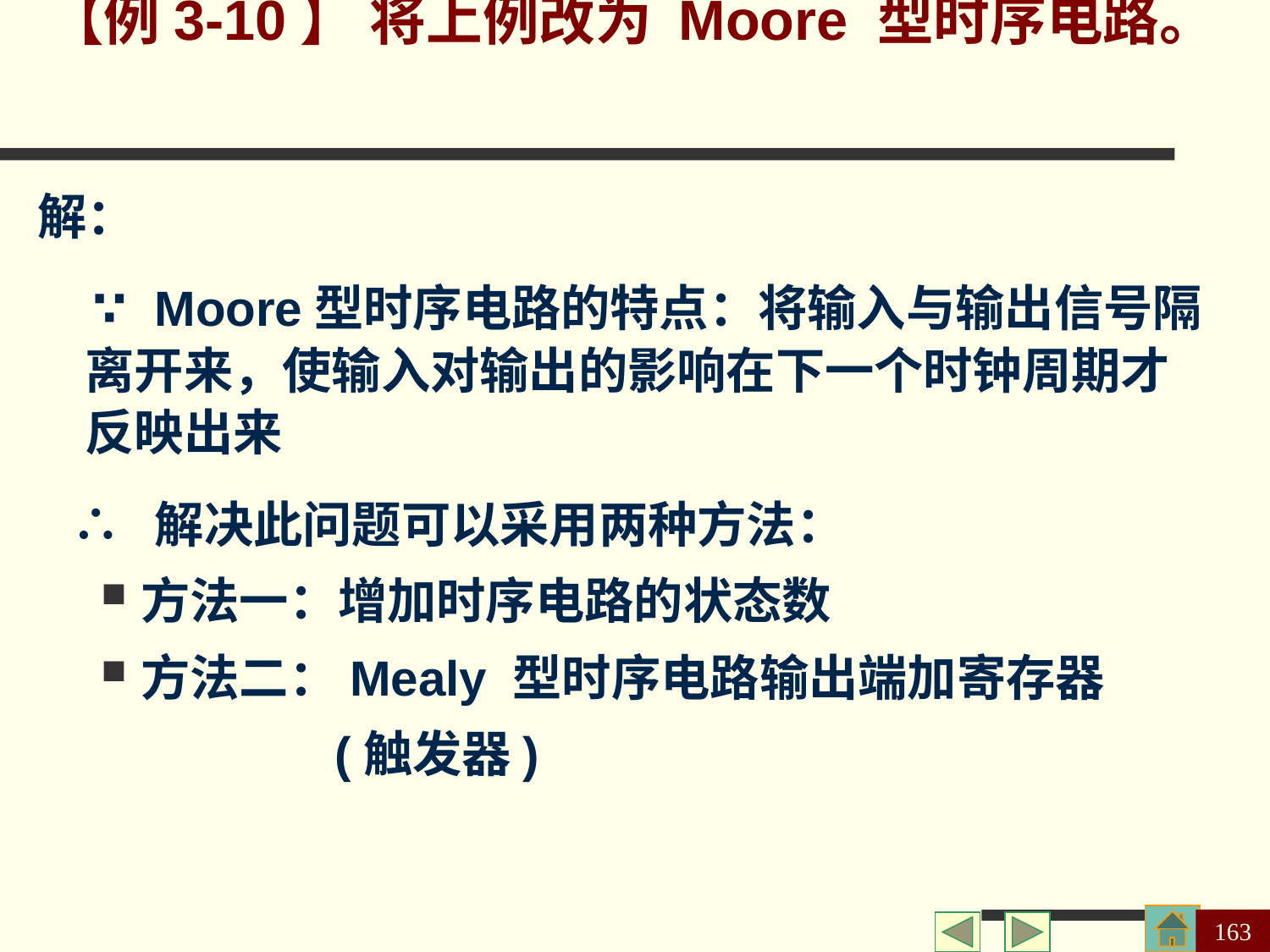

【例3-10】 将上例改为 Moore 型时序电路。
解：
    ∵  Moore型时序电路的特点：将输入与输出信号隔离开来，使输入对输出的影响在下一个时钟周期才反映出来
   ∴  解决此问题可以采用两种方法：
方法一：增加时序电路的状态数
方法二：Mealy 型时序电路输出端加寄存器
                 (触发器)
163